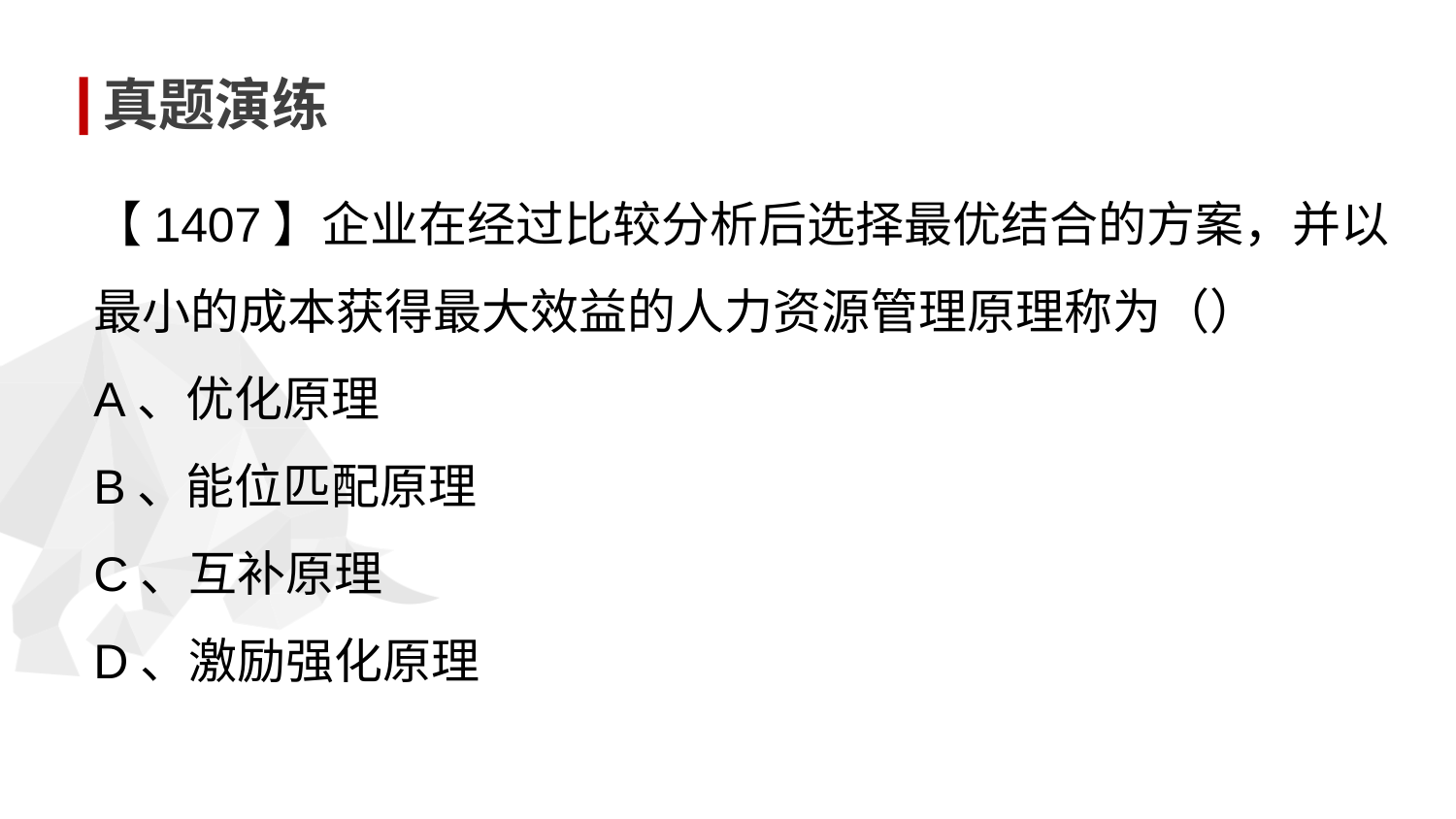

真题演练
【1407】企业在经过比较分析后选择最优结合的方案，并以最小的成本获得最大效益的人力资源管理原理称为（）
A、优化原理
B、能位匹配原理
C、互补原理
D、激励强化原理